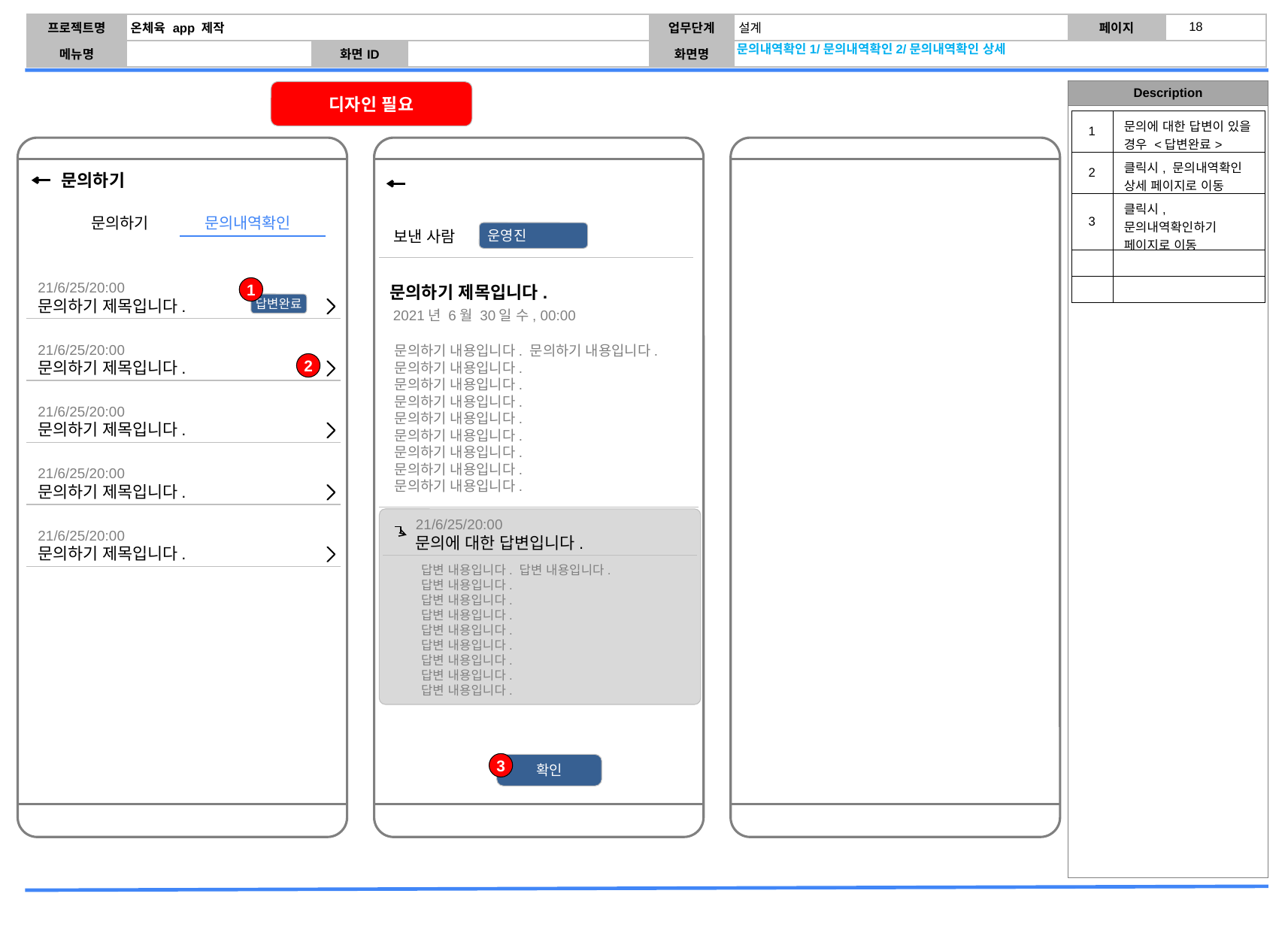

문의내역확인1/문의내역확인2/문의내역확인 상세
디자인 필요
| 1 | 문의에 대한 답변이 있을 경우 <답변완료> |
| --- | --- |
| 2 | 클릭시, 문의내역확인 상세 페이지로 이동 |
| 3 | 클릭시, 문의내역확인하기 페이지로 이동 |
|  |  |
|  |  |
문의하기
    문의하기             문의내역확인
 운영진
보낸 사람
1
21/6/25/20:00
문의하기 제목입니다.

문의하기 제목입니다.
답변완료
2021년 6월 30일 수, 00:00
21/6/25/20:00
문의하기 제목입니다.

문의하기 내용입니다. 문의하기 내용입니다.
문의하기 내용입니다.
문의하기 내용입니다.
문의하기 내용입니다.
문의하기 내용입니다.
문의하기 내용입니다.
문의하기 내용입니다.
문의하기 내용입니다.
문의하기 내용입니다.

2
21/6/25/20:00
문의하기 제목입니다.

21/6/25/20:00
문의하기 제목입니다.

21/6/25/20:00
문의에 대한 답변입니다.
답변 내용입니다. 답변 내용입니다.
답변 내용입니다.
답변 내용입니다.
답변 내용입니다.
답변 내용입니다.
답변 내용입니다.
답변 내용입니다.
답변 내용입니다.
답변 내용입니다.

21/6/25/20:00
문의하기 제목입니다.

3
확인